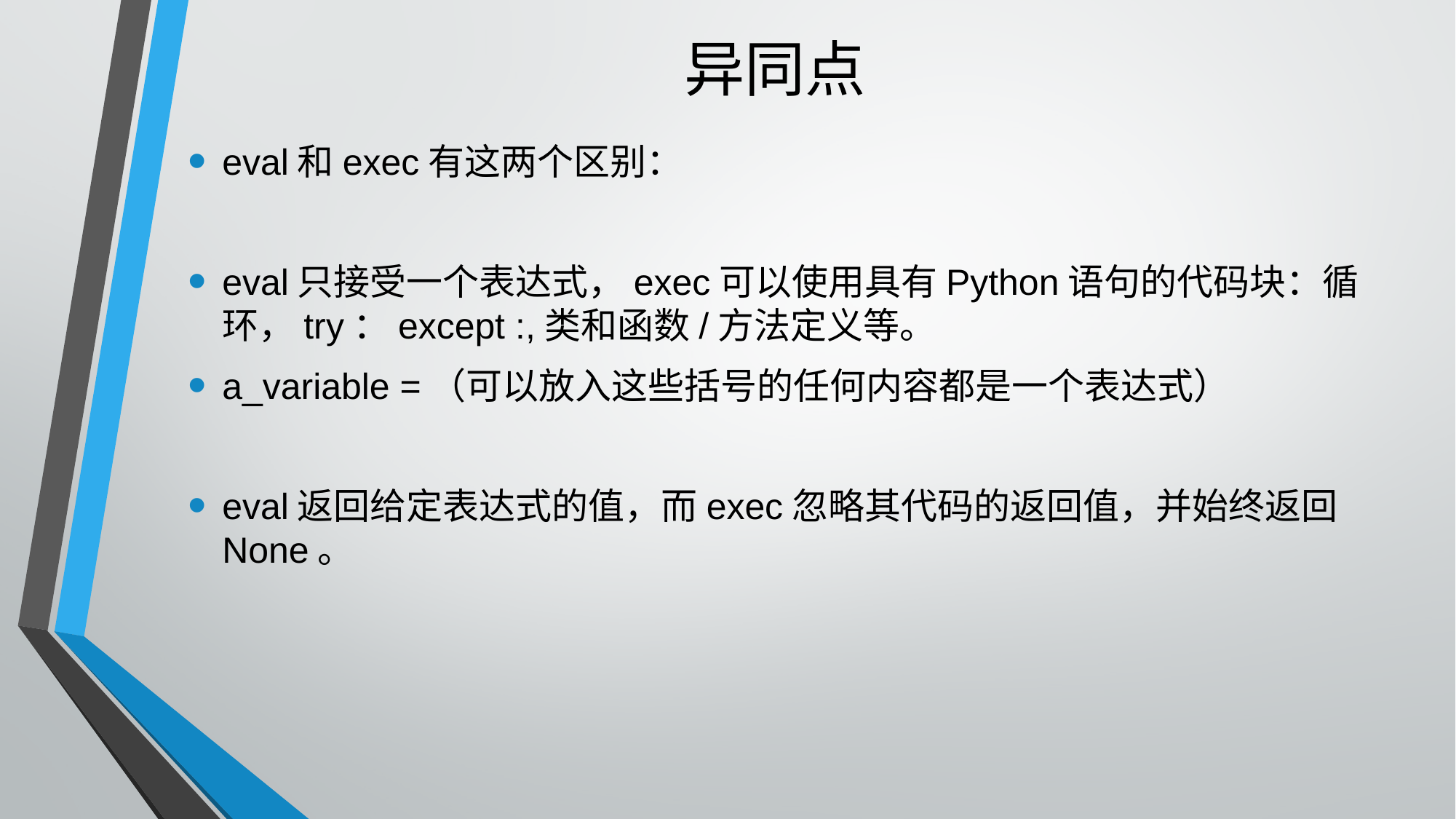

# 异同点
eval和exec有这两个区别：

eval只接受一个表达式，exec可以使用具有Python语句的代码块：循环，try：except :,类和函数/方法定义等。
a_variable =（可以放入这些括号的任何内容都是一个表达式）

eval返回给定表达式的值，而exec忽略其代码的返回值，并始终返回None。